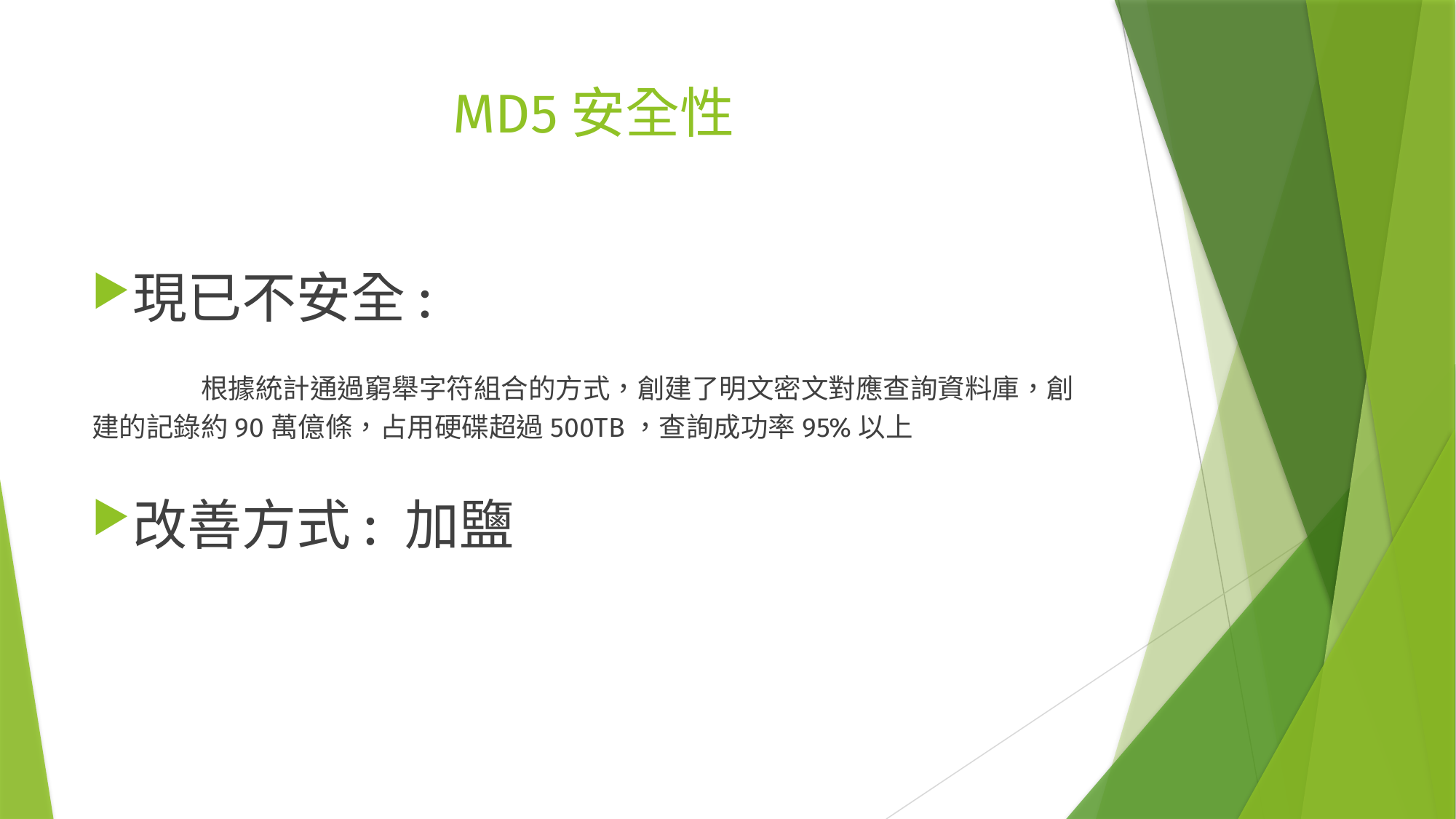

# MD5安全性
現已不安全:
	根據統計通過窮舉字符組合的方式，創建了明文密文對應查詢資料庫，創建的記錄約90萬億條，占用硬碟超過500TB，查詢成功率95%以上
改善方式: 加鹽